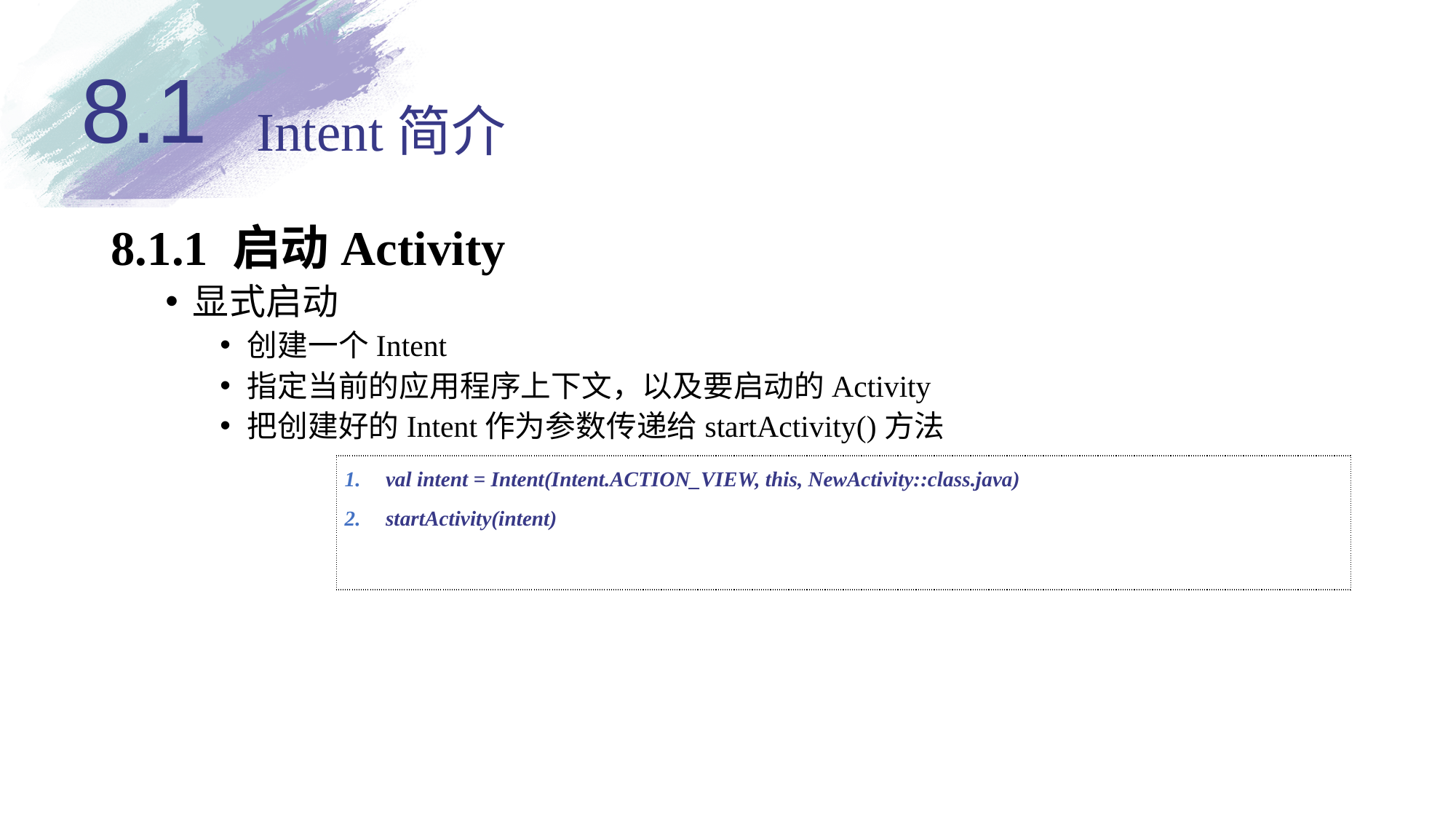

8.1
# Intent简介
8.1.1 启动Activity
显式启动
创建一个Intent
指定当前的应用程序上下文，以及要启动的Activity
把创建好的Intent作为参数传递给startActivity()方法
| val intent = Intent(Intent.ACTION\_VIEW, this, NewActivity::class.java) startActivity(intent) |
| --- |